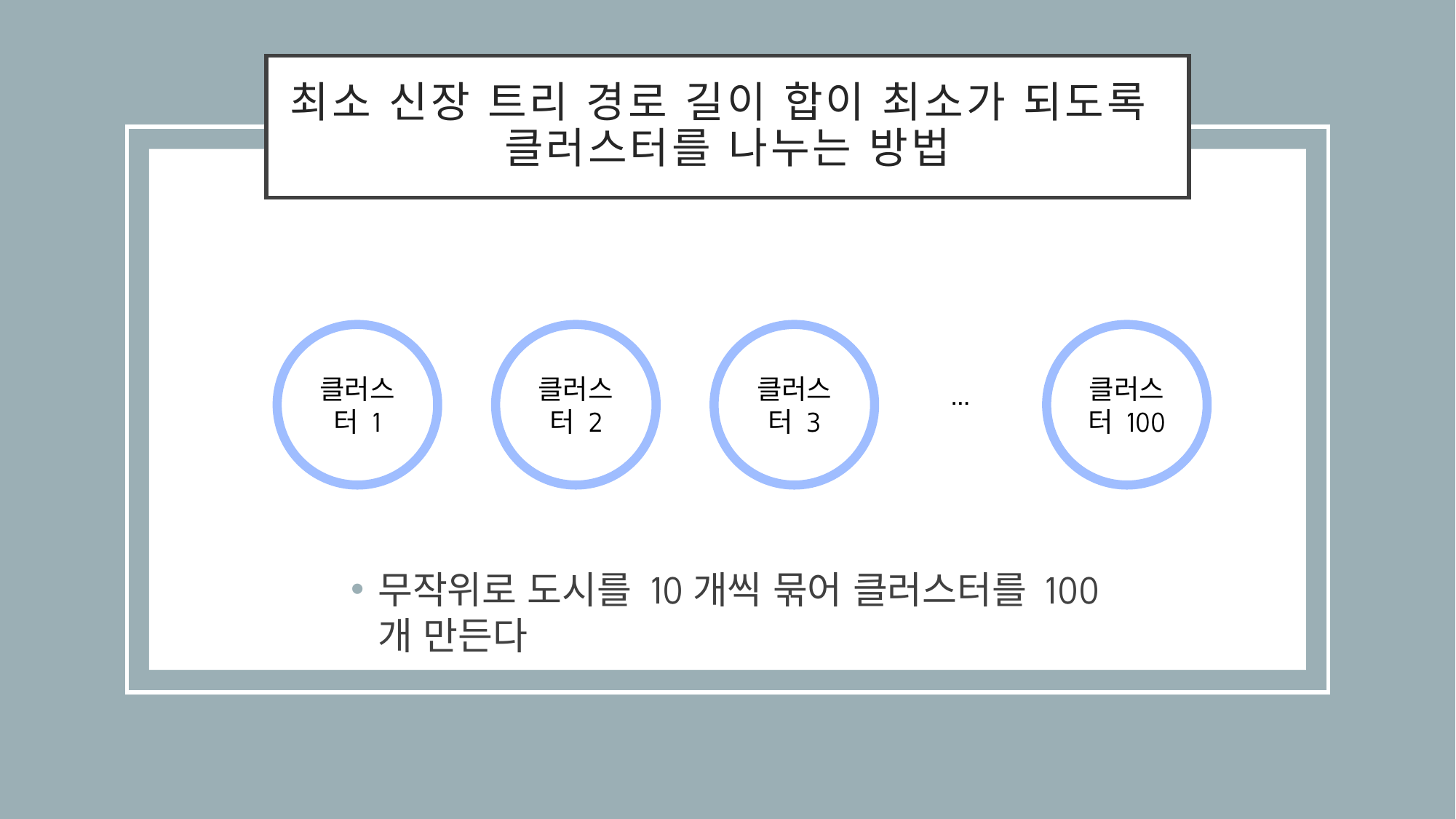

# 최소 신장 트리 경로 길이 합이 최소가 되도록 클러스터를 나누는 방법

클러스터 1
클러스터 2
클러스터 3
클러스터 100
…
무작위로 도시를 10개씩 묶어 클러스터를 100개 만든다